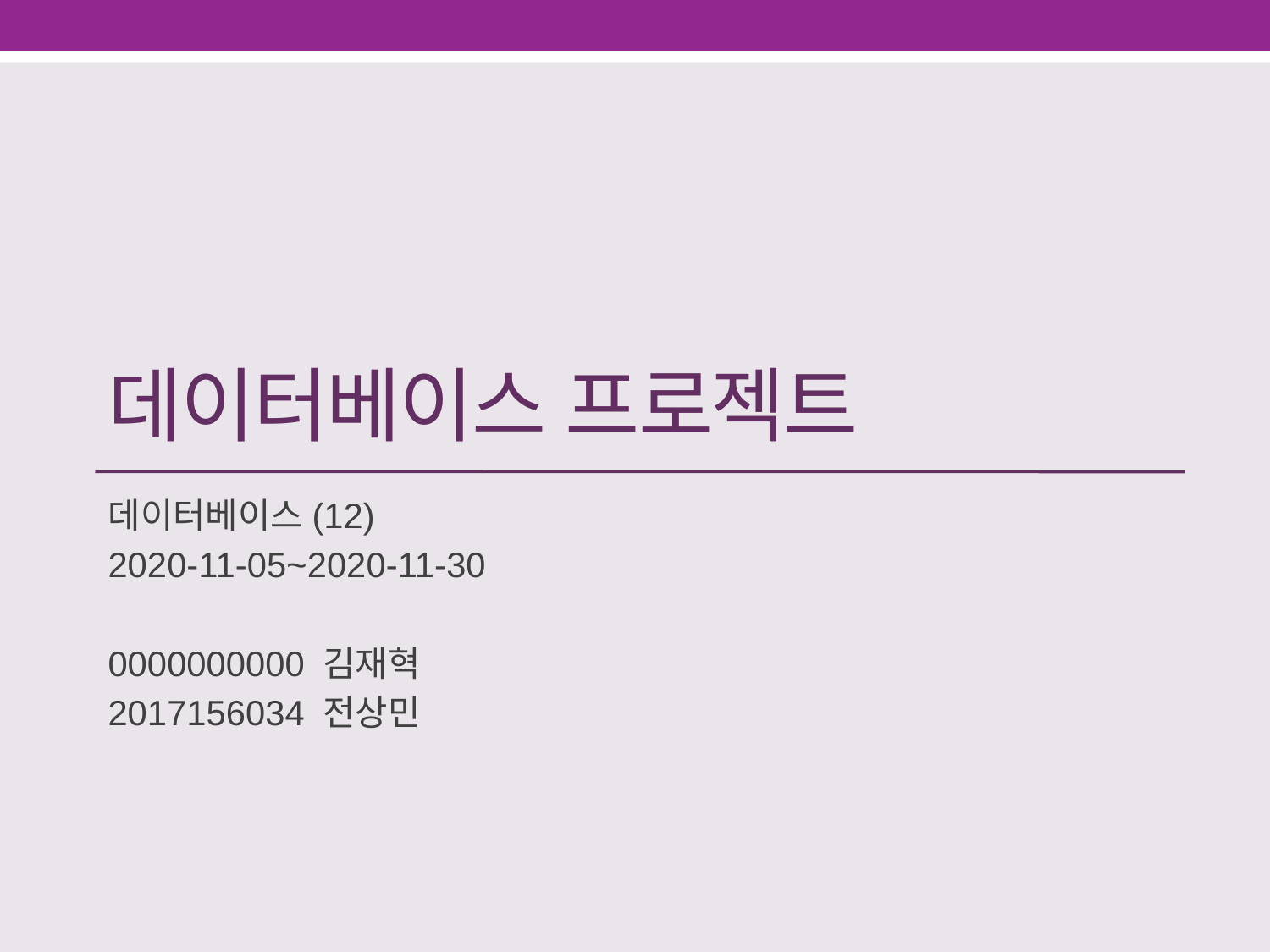

# 데이터베이스 프로젝트
데이터베이스(12)
2020-11-05~2020-11-30

0000000000 김재혁
2017156034 전상민